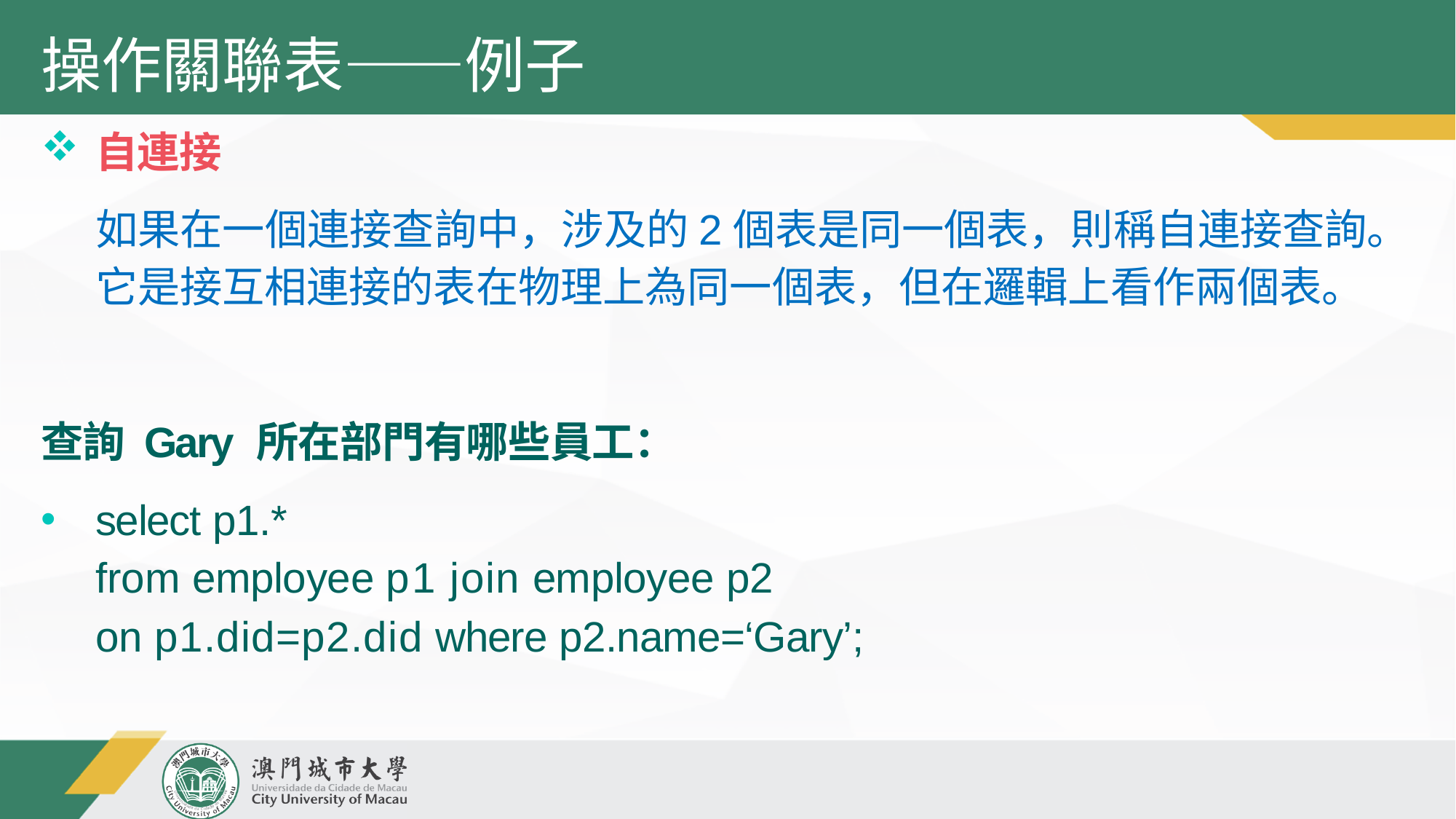

# 操作關聯表——例子
自連接
如果在一個連接查詢中，涉及的2個表是同一個表，則稱自連接查詢。它是接互相連接的表在物理上為同一個表，但在邏輯上看作兩個表。
查詢 Gary 所在部門有哪些員工：
select p1.*
from employee p1 join employee p2
on p1.did=p2.did where p2.name=‘Gary’;